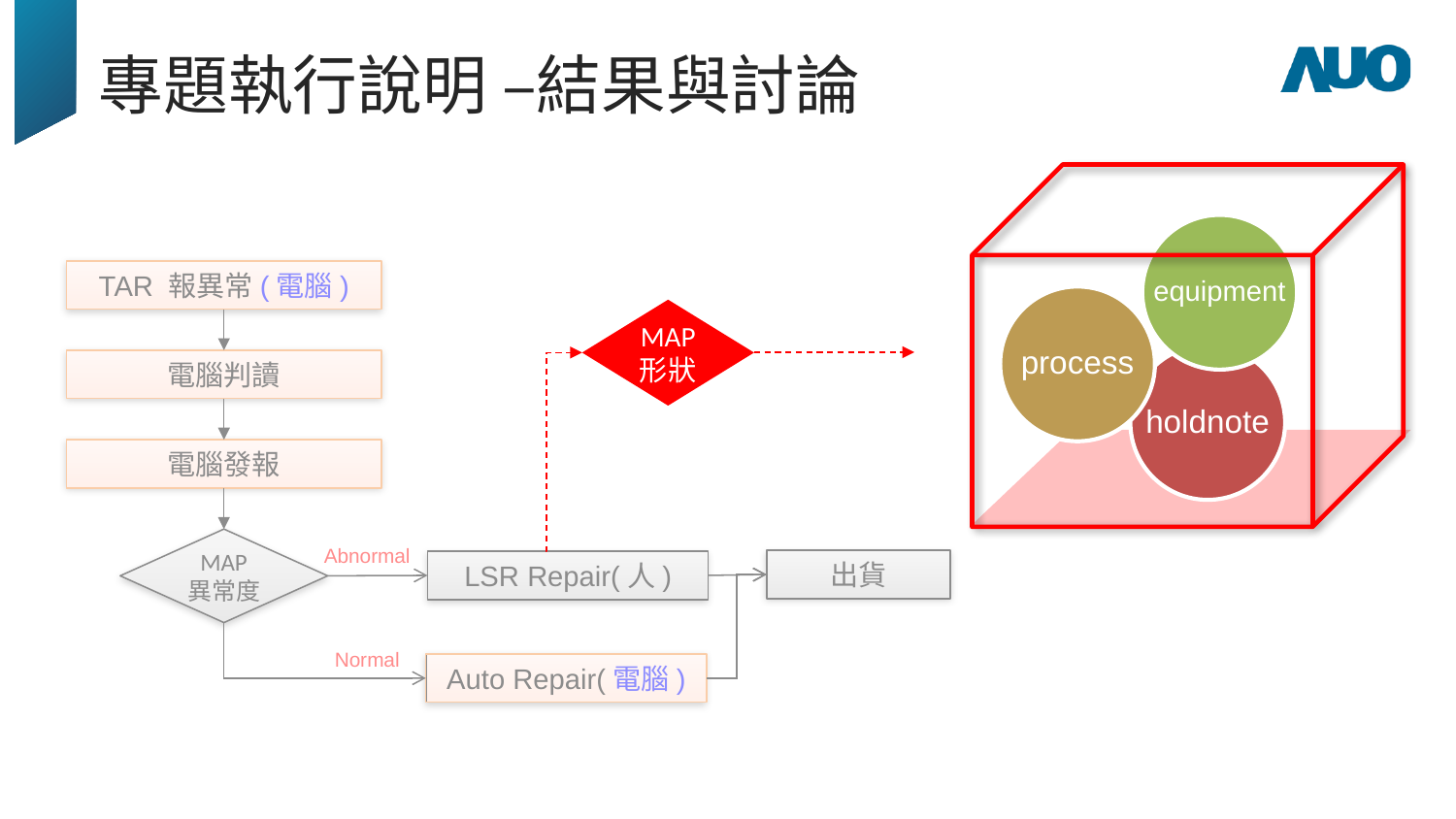

# 專題執行說明 –結果與討論

equipment

TAR 報異常(電腦)
電腦判讀
電腦發報
MAP
異常度
Abnormal
出貨
LSR Repair(人)
Normal
Auto Repair(電腦)
process
MAP 形狀
holdnote